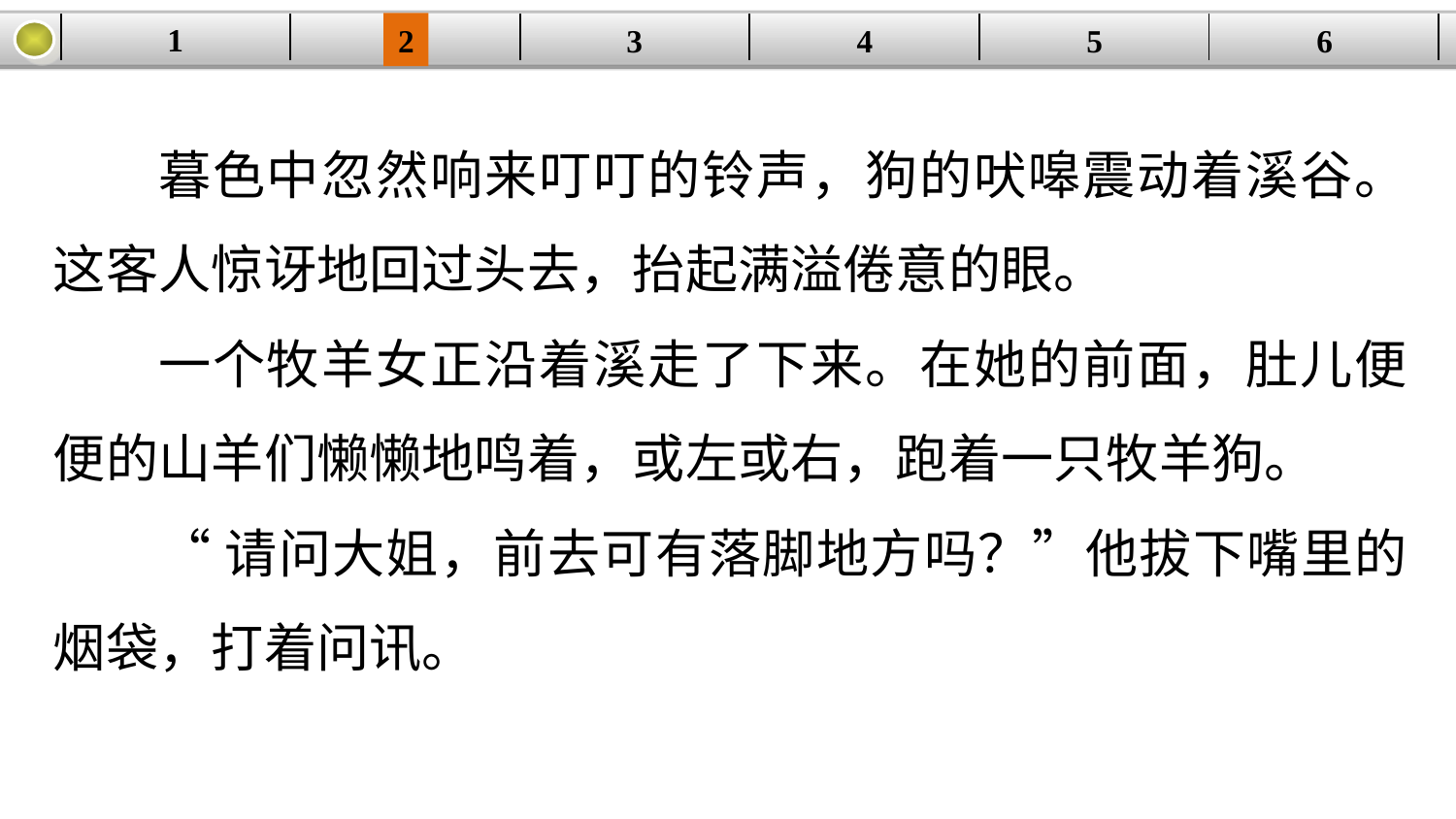

1
2
3
4
|  |  |  |  |  |  |
| --- | --- | --- | --- | --- | --- |
5
6

暮色中忽然响来叮叮的铃声，狗的吠嗥震动着溪谷。这客人惊讶地回过头去，抬起满溢倦意的眼。
一个牧羊女正沿着溪走了下来。在她的前面，肚儿便便的山羊们懒懒地鸣着，或左或右，跑着一只牧羊狗。
“请问大姐，前去可有落脚地方吗？”他拔下嘴里的烟袋，打着问讯。